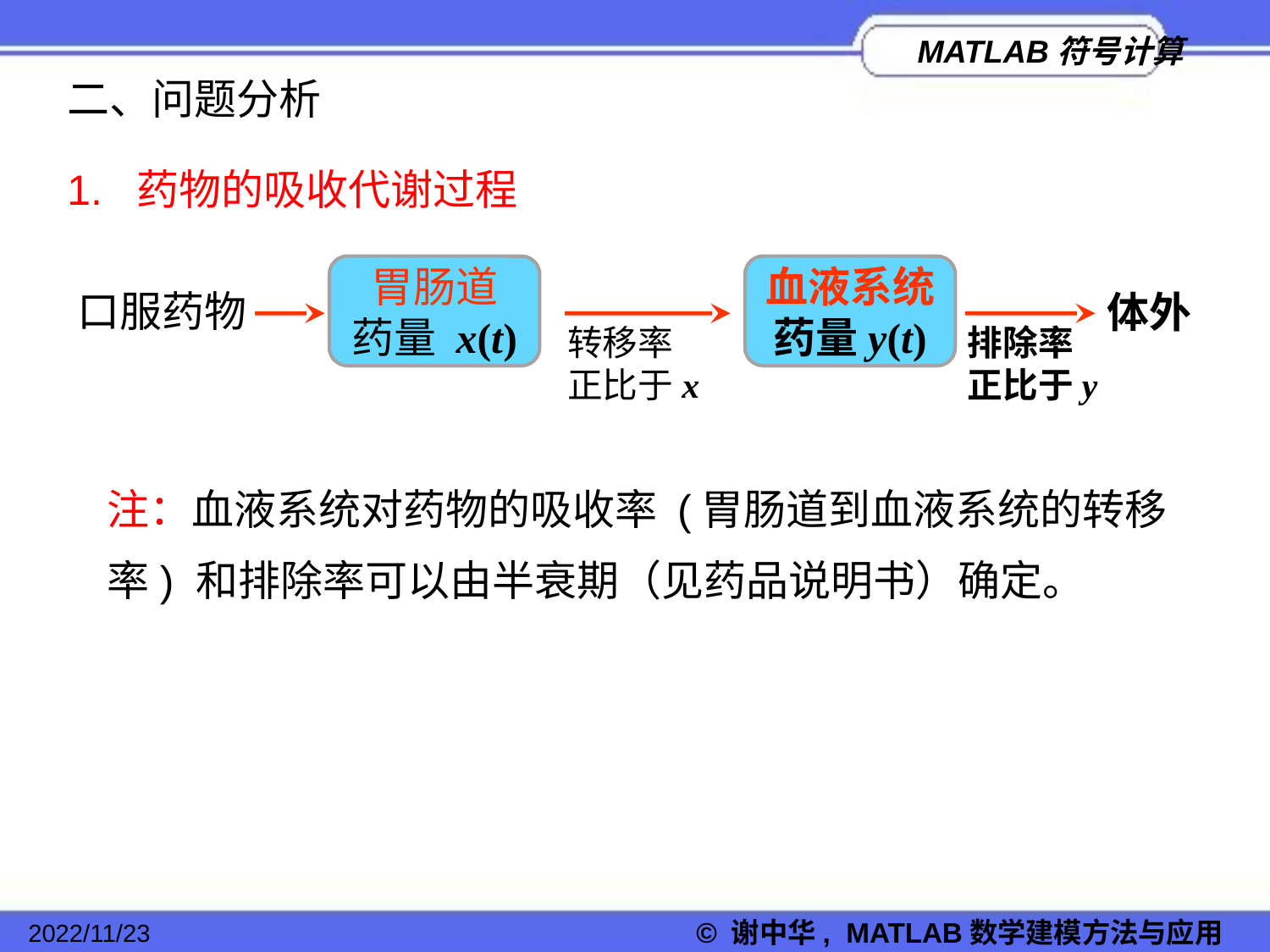

二、问题分析
1.  药物的吸收代谢过程
胃肠道
药量 x(t)
血液系统药量y(t)
口服药物
体外

转移率
正比于x
排除率
正比于y
注：血液系统对药物的吸收率 (胃肠道到血液系统的转移率) 和排除率可以由半衰期（见药品说明书）确定。
2022/11/23
© 谢中华,  MATLAB数学建模方法与应用